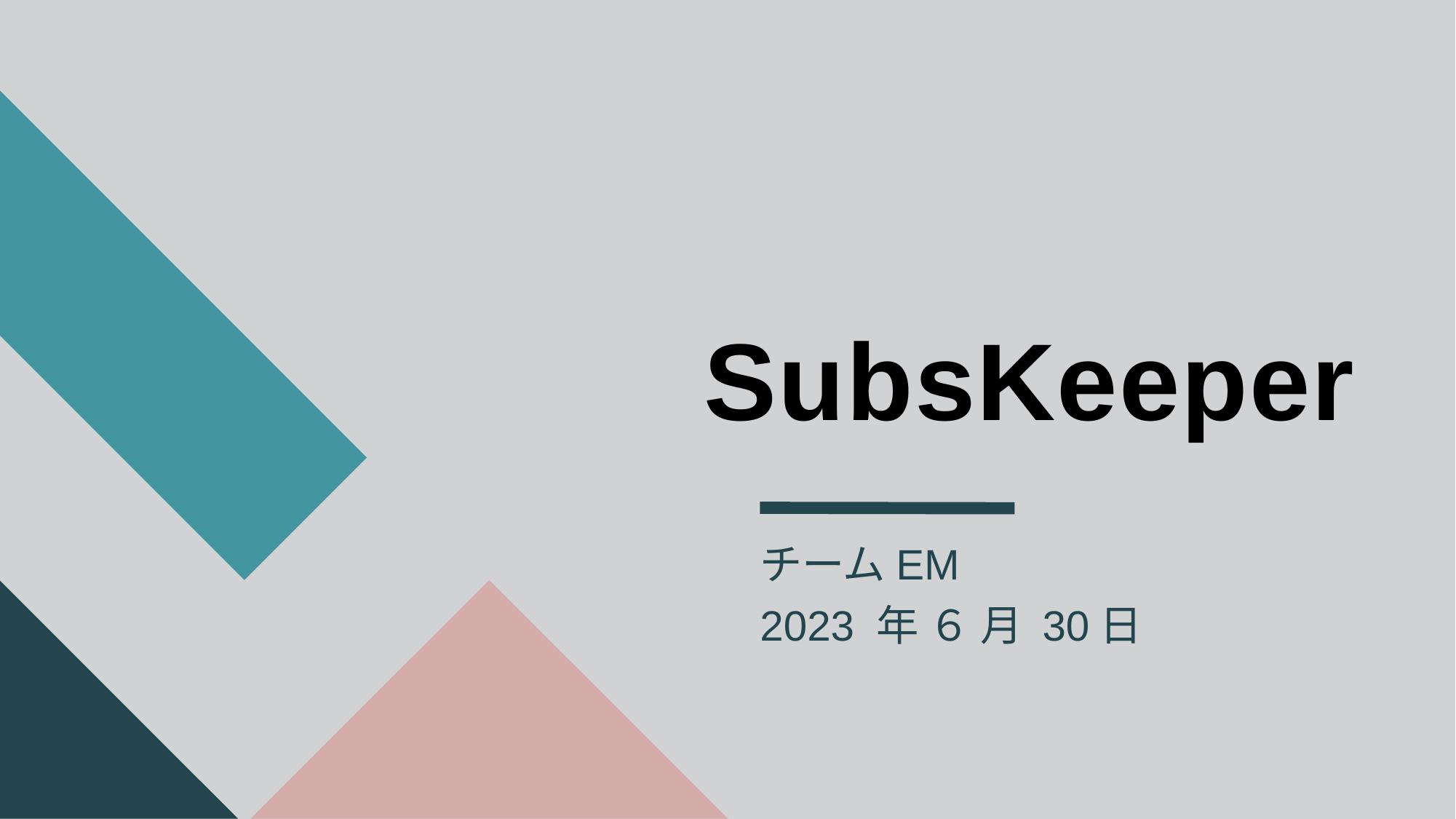

# SubsKeeper
チームEM
2023 年 ６ 月 30日